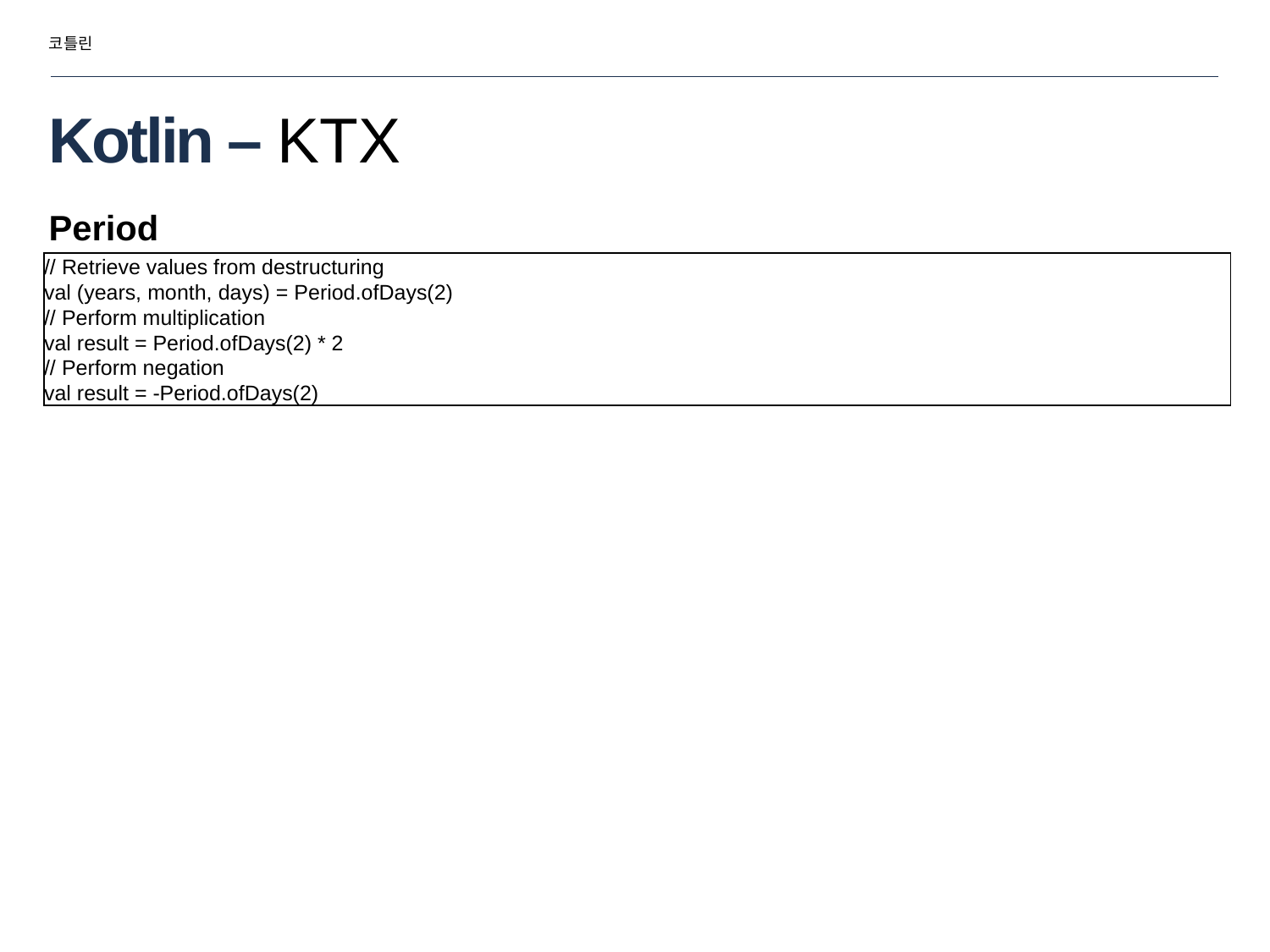

코틀린
# Kotlin – KTX
Period
// Retrieve values from destructuring
val (years, month, days) = Period.ofDays(2)
// Perform multiplication
val result = Period.ofDays(2) * 2
// Perform negation
val result = -Period.ofDays(2)